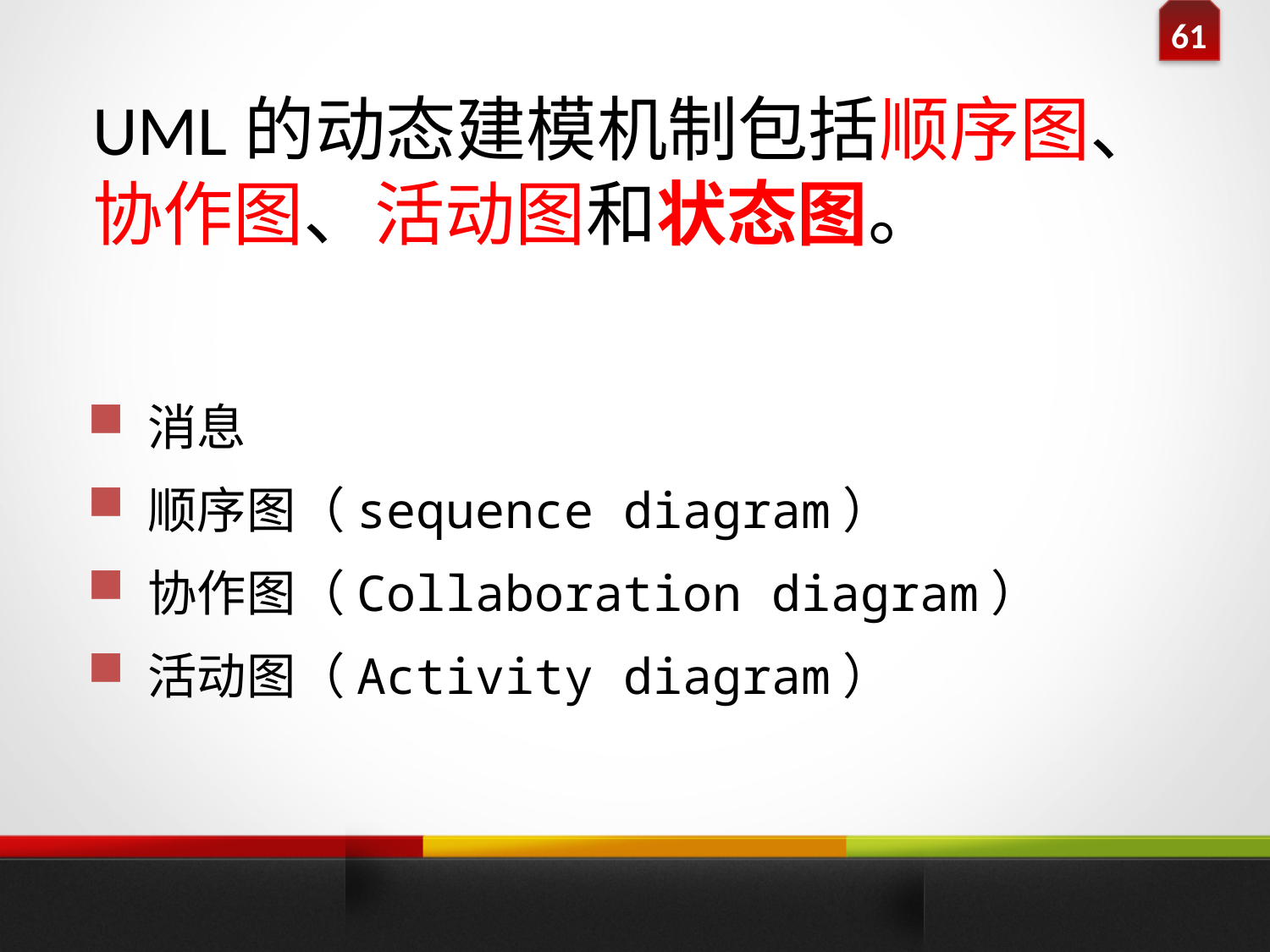

UML的动态建模机制包括顺序图、协作图、活动图和状态图。
 消息
 顺序图（sequence diagram）
 协作图（Collaboration diagram）
 活动图（Activity diagram）